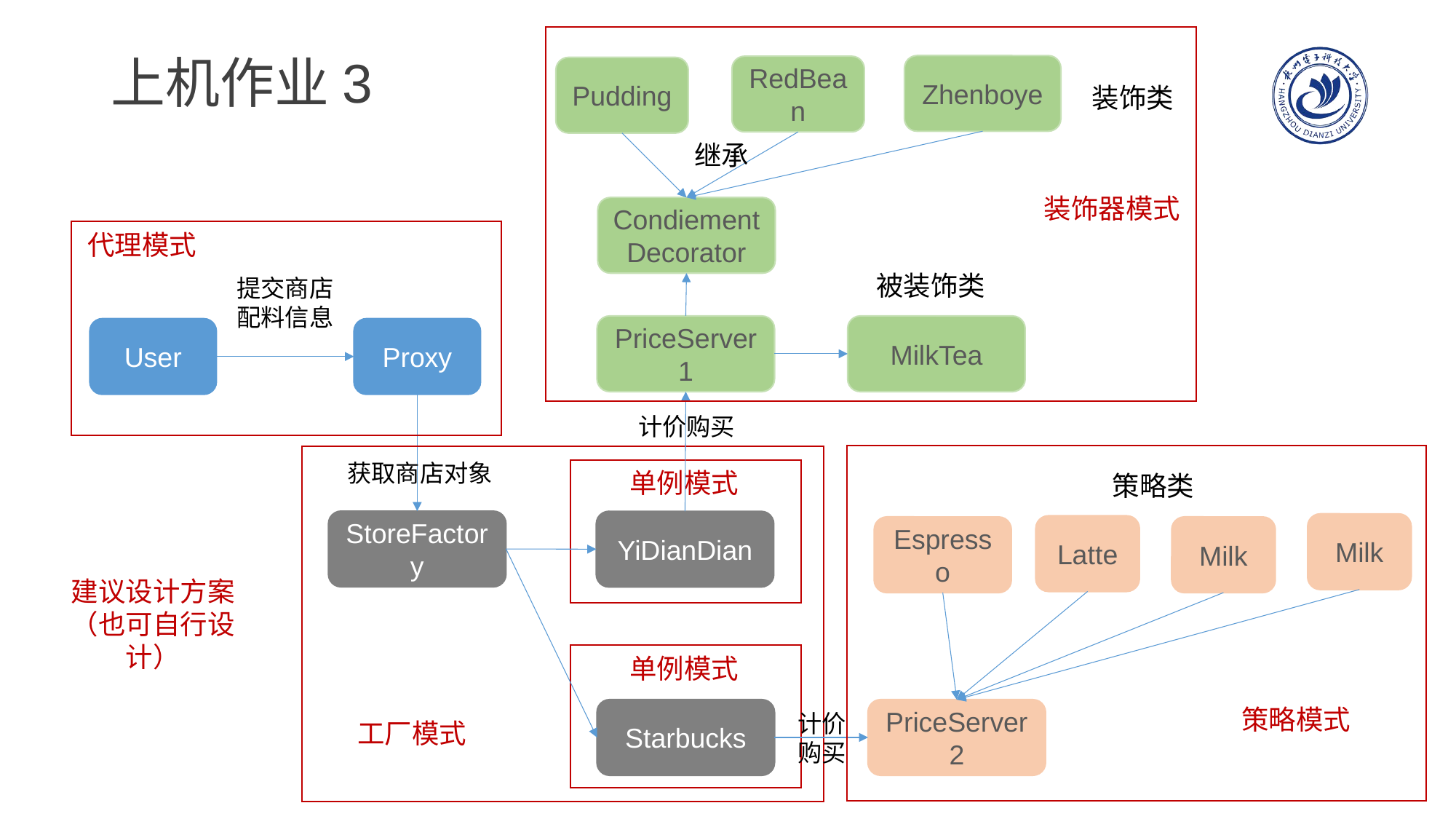

# 上机作业3
Zhenboye
RedBean
Pudding
装饰类
继承
装饰器模式
CondiementDecorator

代理模式
被装饰类
提交商店配料信息
MilkTea
PriceServer1
User
Proxy
计价购买

获取商店对象

单例模式
策略类
StoreFactory
YiDianDian
Milk
Latte
Espresso
Milk
建议设计方案
（也可自行设计）

单例模式
策略模式
PriceServer2
Starbucks
计价购买
工厂模式